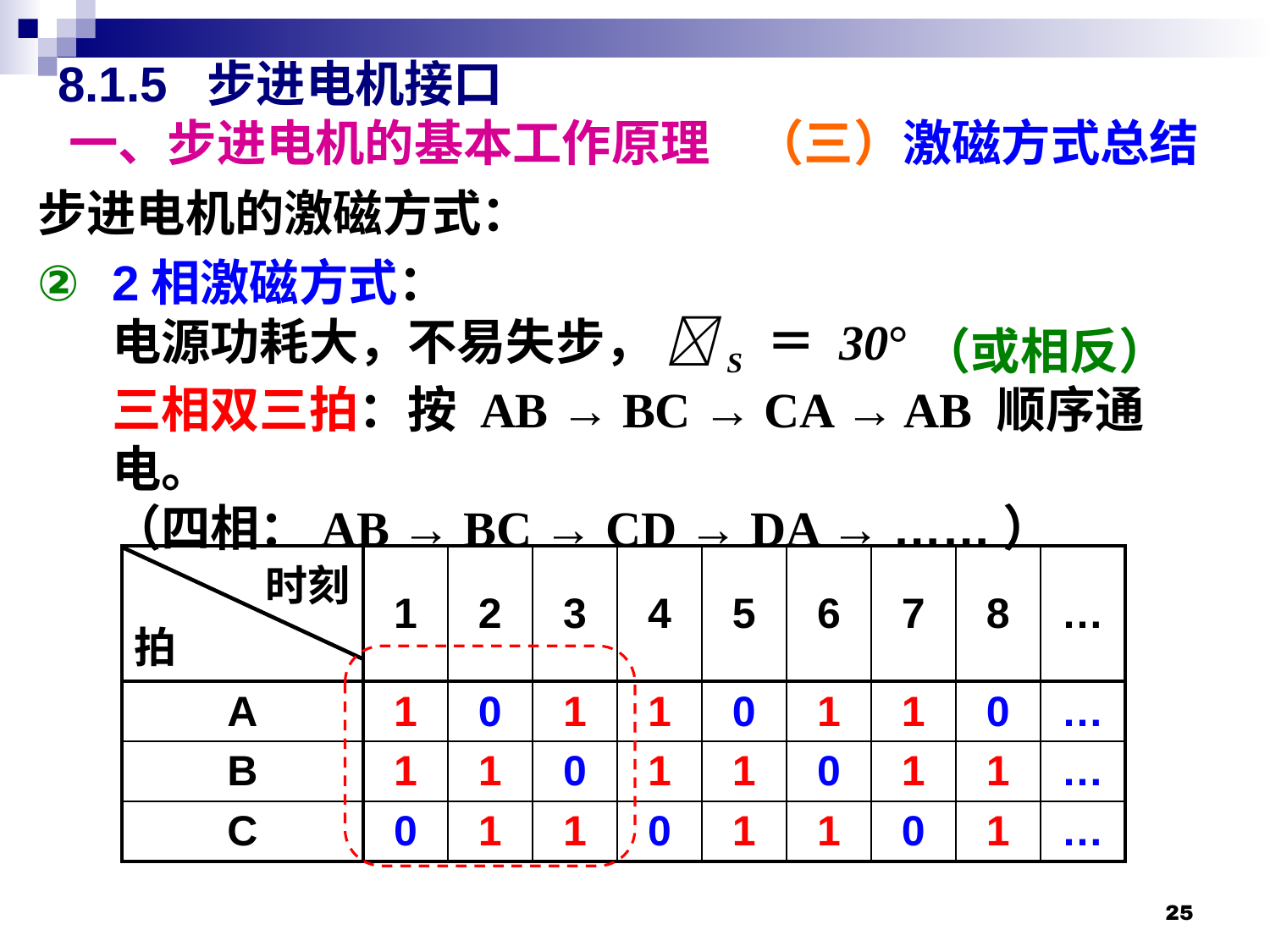

# 8.1.5  步进电机接口 一、步进电机的基本工作原理    （三）激磁方式总结
步进电机的激磁方式：
2相激磁方式：
电源功耗大，不易失步， θS ＝ 30°
三相双三拍：按 AB → BC → CA → AB 顺序通电。
（四相：AB → BC → CD → DA → ……）
（或相反）
| 时刻 拍 | 1 | 2 | 3 | 4 | 5 | 6 | 7 | 8 | … |
| --- | --- | --- | --- | --- | --- | --- | --- | --- | --- |
| A | 1 | 0 | 1 | 1 | 0 | 1 | 1 | 0 | … |
| B | 1 | 1 | 0 | 1 | 1 | 0 | 1 | 1 | … |
| C | 0 | 1 | 1 | 0 | 1 | 1 | 0 | 1 | … |

25